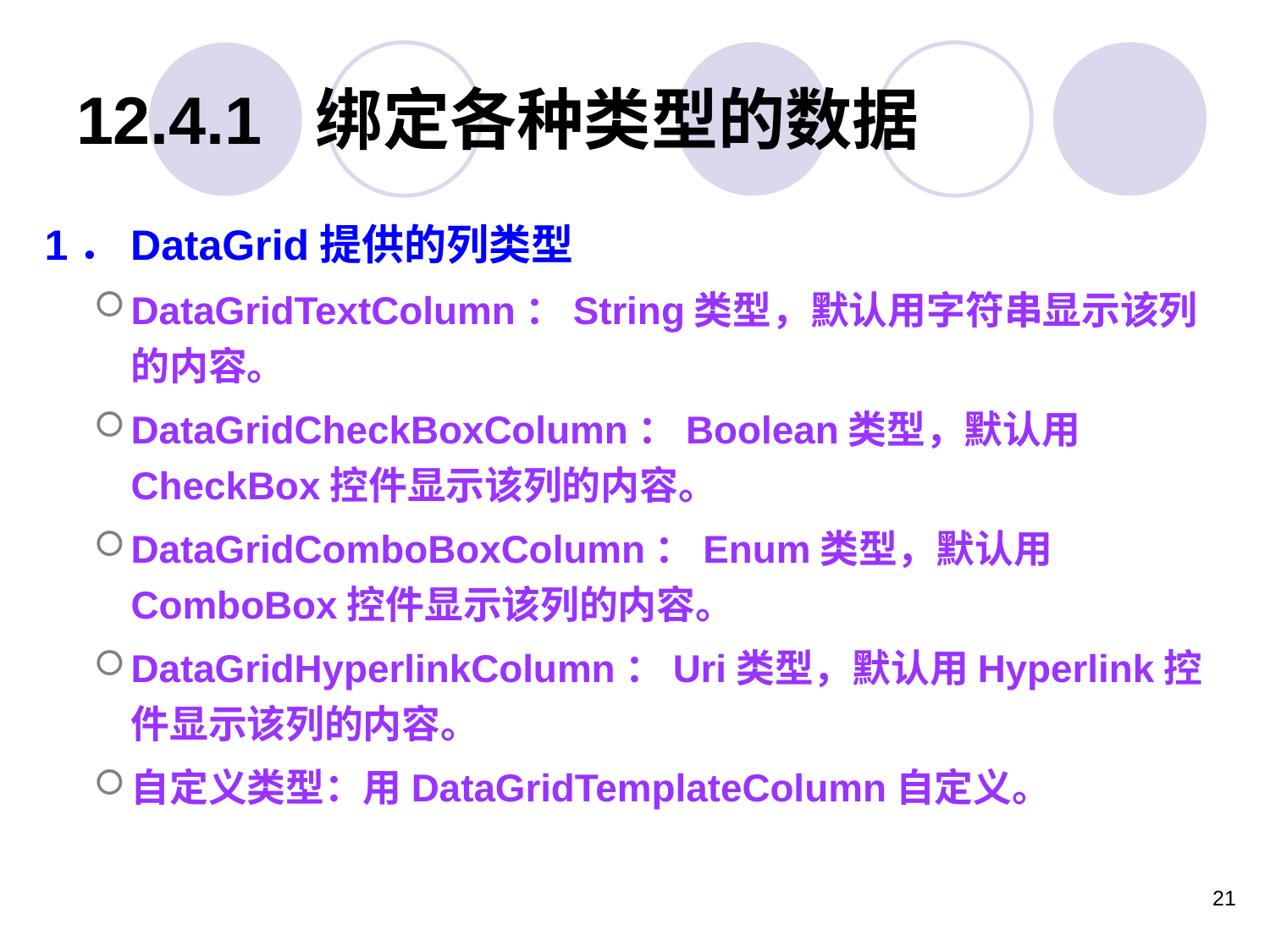

# 12.4.1  绑定各种类型的数据
1．DataGrid提供的列类型
DataGridTextColumn：String类型，默认用字符串显示该列的内容。
DataGridCheckBoxColumn：Boolean类型，默认用CheckBox控件显示该列的内容。
DataGridComboBoxColumn：Enum类型，默认用ComboBox控件显示该列的内容。
DataGridHyperlinkColumn：Uri类型，默认用Hyperlink控件显示该列的内容。
自定义类型：用DataGridTemplateColumn自定义。

21